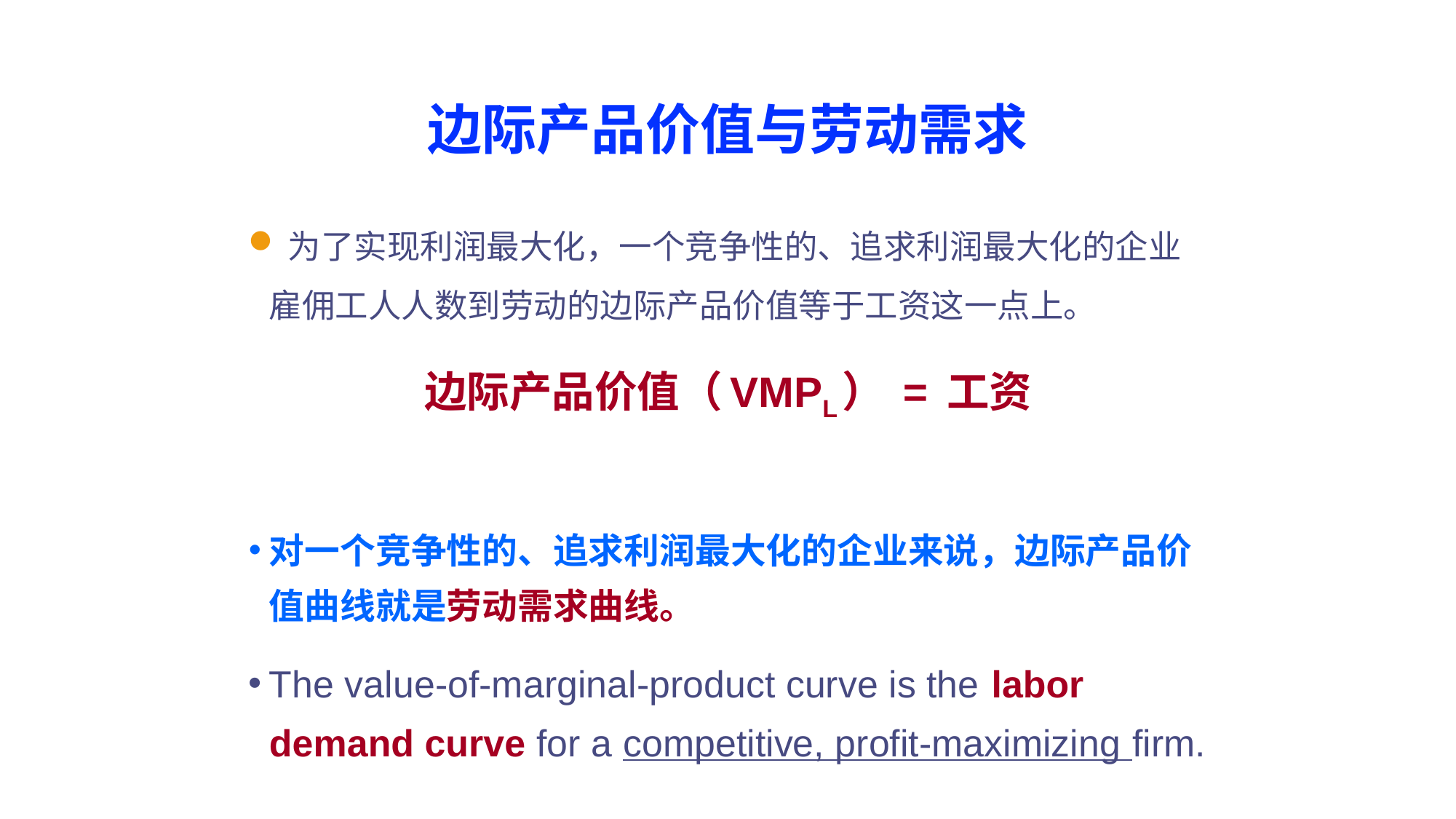

# 边际产品价值与劳动需求
 为了实现利润最大化，一个竞争性的、追求利润最大化的企业雇佣工人人数到劳动的边际产品价值等于工资这一点上。
边际产品价值（VMPL） = 工资

对一个竞争性的、追求利润最大化的企业来说，边际产品价值曲线就是劳动需求曲线。
The value-of-marginal-product curve is the labor demand curve for a competitive, profit-maximizing firm.